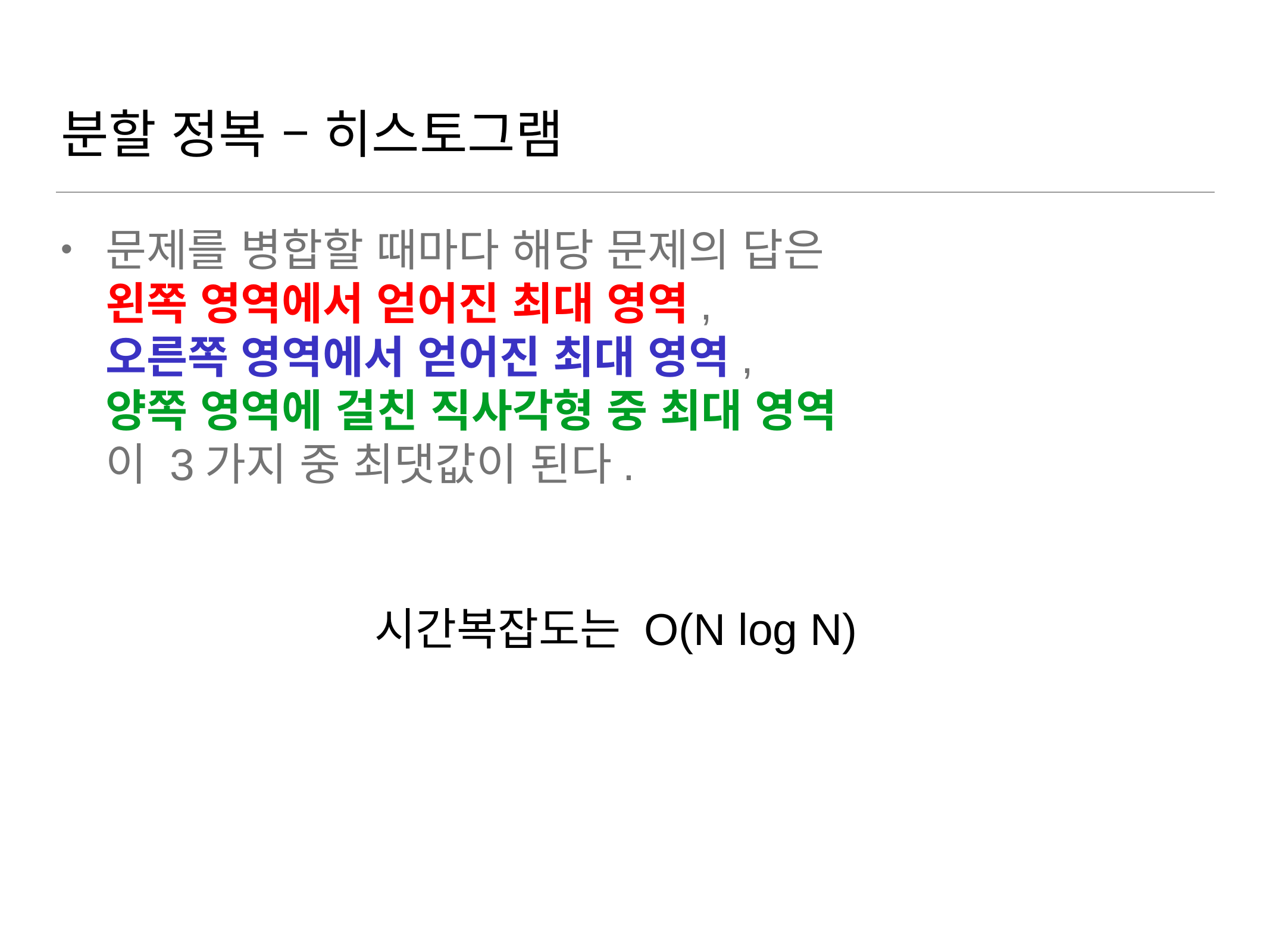

# 분할 정복 – 히스토그램
문제를 병합할 때마다 해당 문제의 답은 
왼쪽 영역에서 얻어진 최대 영역, 
오른쪽 영역에서 얻어진 최대 영역, 
양쪽 영역에 걸친 직사각형 중 최대 영역 
이 3가지 중 최댓값이 된다.
시간복잡도는 O(N log N)